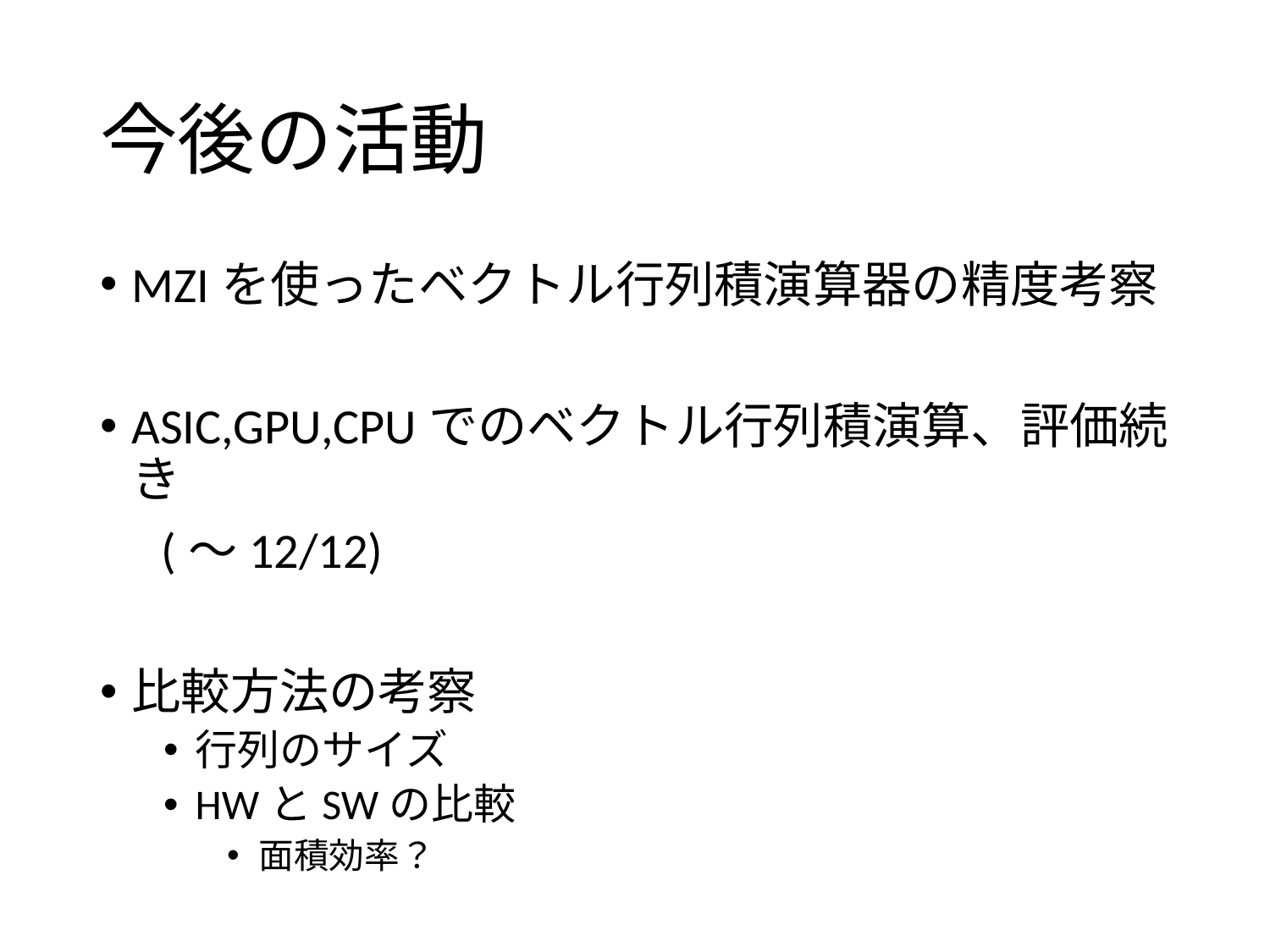

# 今後の活動
MZIを使ったベクトル行列積演算器の精度考察

ASIC,GPU,CPUでのベクトル行列積演算、評価続き
　(～12/12)

比較方法の考察
行列のサイズ
HWとSWの比較
面積効率？